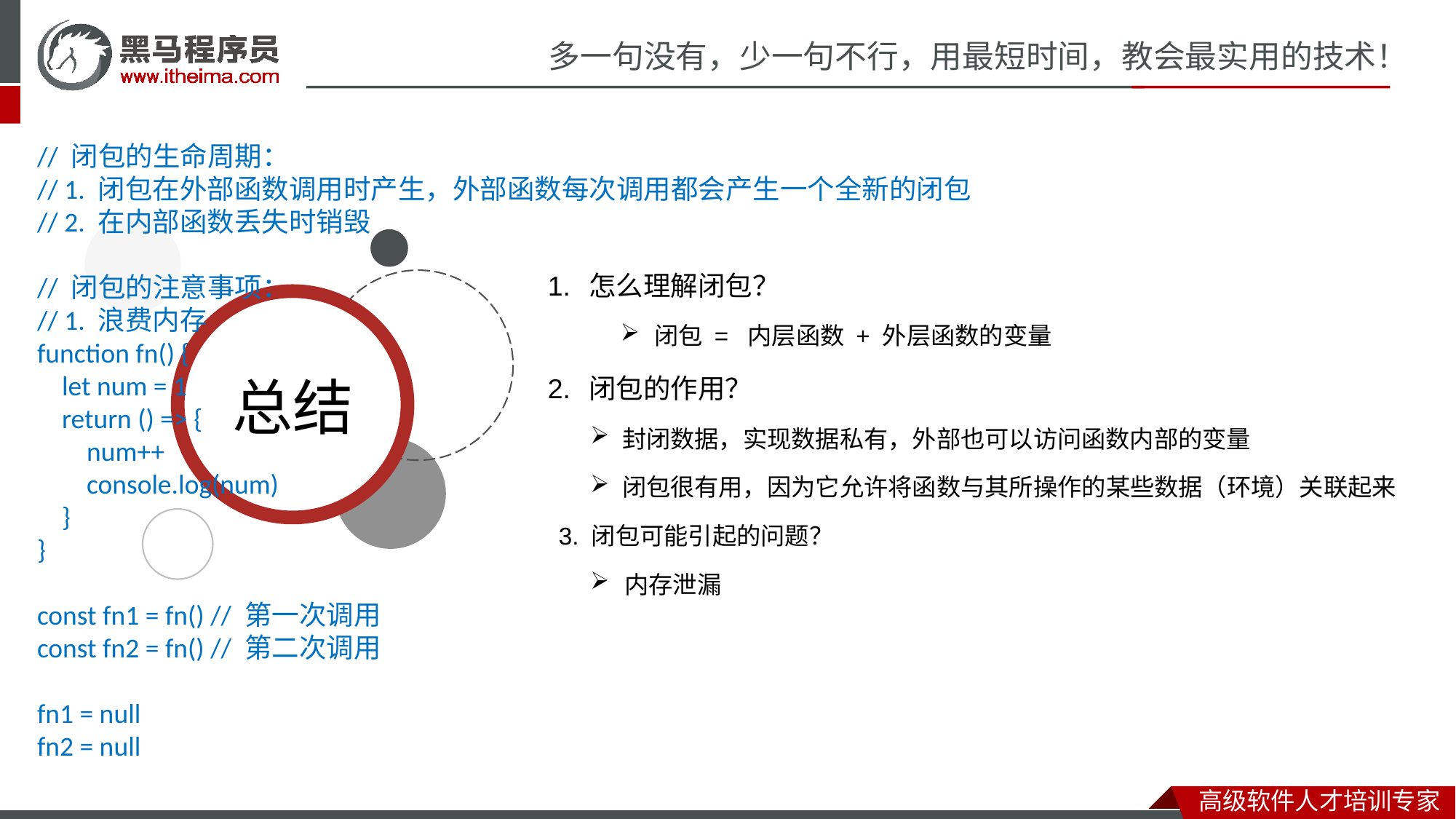

// 闭包的生命周期：
// 1. 闭包在外部函数调用时产生，外部函数每次调用都会产生一个全新的闭包
// 2. 在内部函数丢失时销毁

// 闭包的注意事项：
// 1. 浪费内存
function fn() {
    let num = 1
    return () => {
        num++
        console.log(num)
    }
}

const fn1 = fn() // 第一次调用
const fn2 = fn() // 第二次调用

fn1 = null
fn2 = null
怎么理解闭包？
闭包 =  内层函数 + 外层函数的变量
闭包的作用？
封闭数据，实现数据私有，外部也可以访问函数内部的变量
闭包很有用，因为它允许将函数与其所操作的某些数据（环境）关联起来
3. 闭包可能引起的问题？
内存泄漏